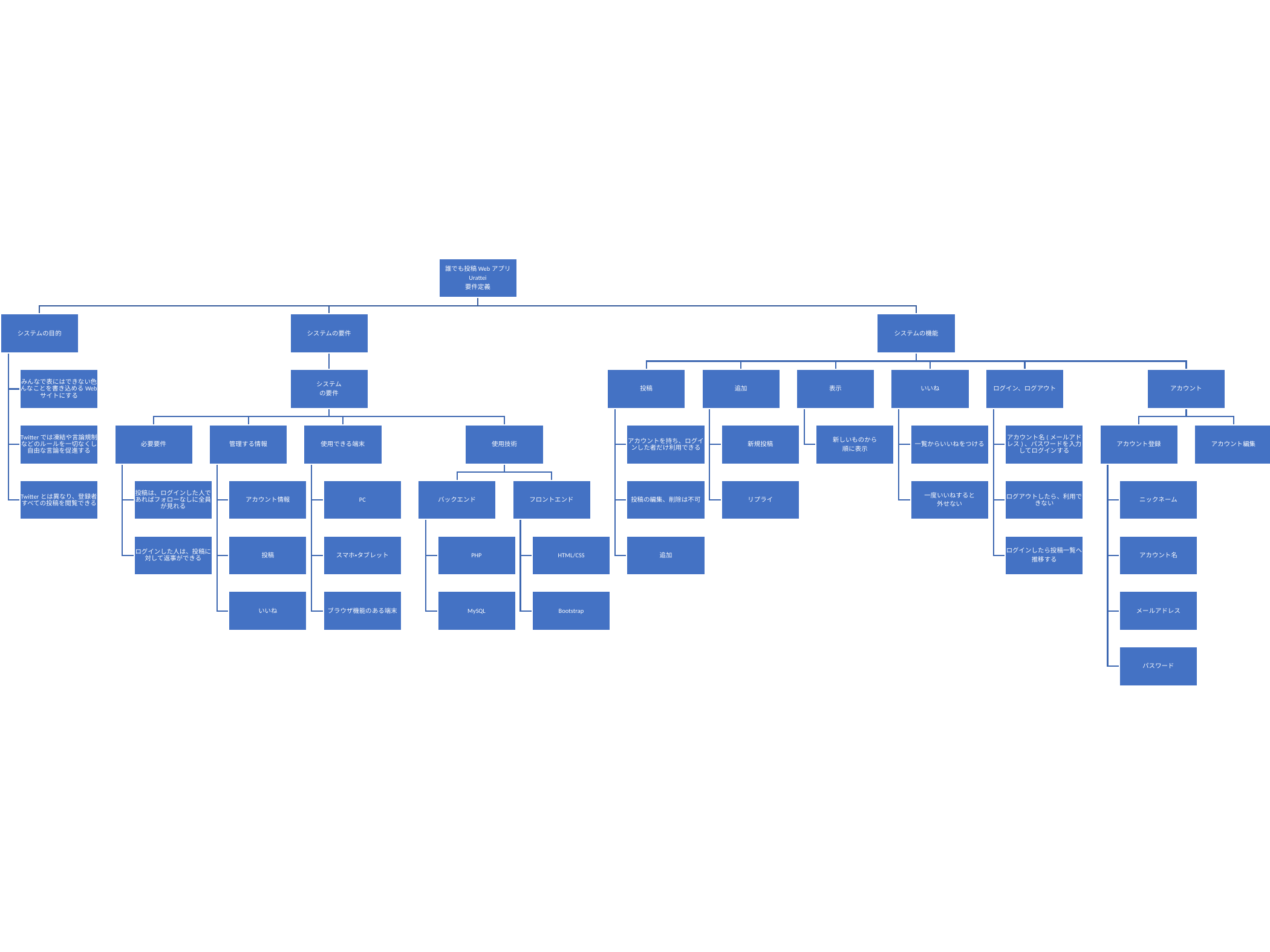

誰でも投稿Webアプリ
Urattei
要件定義
システムの目的
みんなで表にはできない色んなことを書き込めるWebサイトにする
Twitterでは凍結や言論規制などのルールを一切なくし自由な言論を促進する
Twitterとは異なり、登録者すべての投稿を閲覧できる
システムの要件
システム
の要件
必要要件
投稿は、ログインした人であればフォローなしに全員が見れる
ログインした人は、投稿に対して返事ができる
管理する情報
アカウント情報
投稿
いいね
使用できる端末
PC
スマホ・タブレット
ブラウザ機能のある端末
使用技術
バックエンド
PHP
MySQL
フロントエンド
HTML/CSS
Bootstrap
システムの機能
投稿
アカウントを持ち、ログインした者だけ利用できる
投稿の編集、削除は不可
追加
追加
新規投稿
リプライ
表示
新しいものから
順に表示
いいね
一覧からいいねをつける
一度いいねすると
外せない
ログイン、ログアウト
アカウント名(メールアドレス)、パスワードを入力してログインする
ログアウトしたら、利用できない
ログインしたら投稿一覧へ
推移する
アカウント
アカウント登録
ニックネーム
アカウント名
メールアドレス
パスワード
アカウント編集